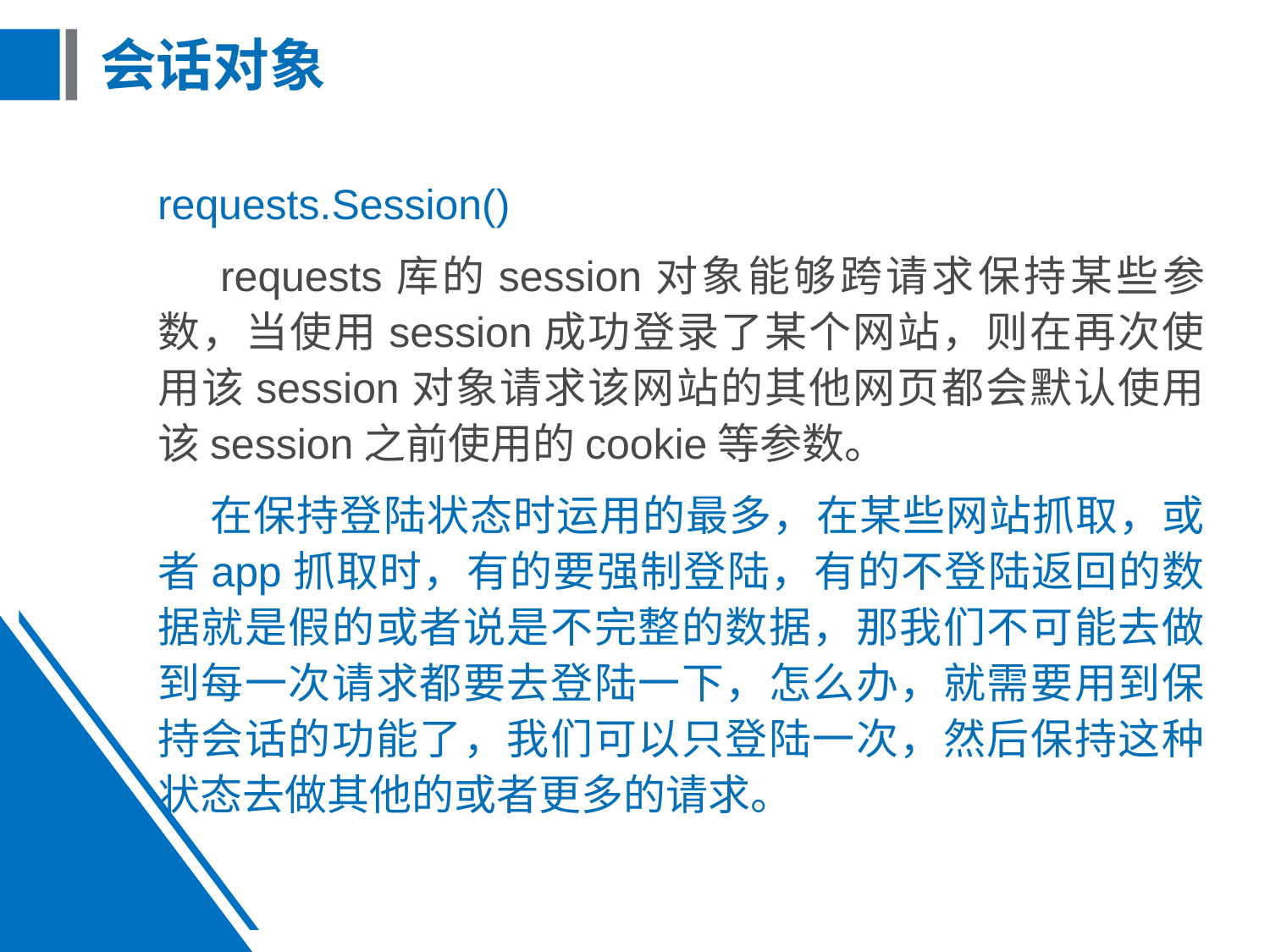

# 会话对象
requests.Session()
    requests库的session对象能够跨请求保持某些参数，当使用session成功登录了某个网站，则在再次使用该session对象请求该网站的其他网页都会默认使用该session之前使用的cookie等参数。
    在保持登陆状态时运用的最多，在某些网站抓取，或者app抓取时，有的要强制登陆，有的不登陆返回的数据就是假的或者说是不完整的数据，那我们不可能去做到每一次请求都要去登陆一下，怎么办，就需要用到保持会话的功能了，我们可以只登陆一次，然后保持这种状态去做其他的或者更多的请求。

6